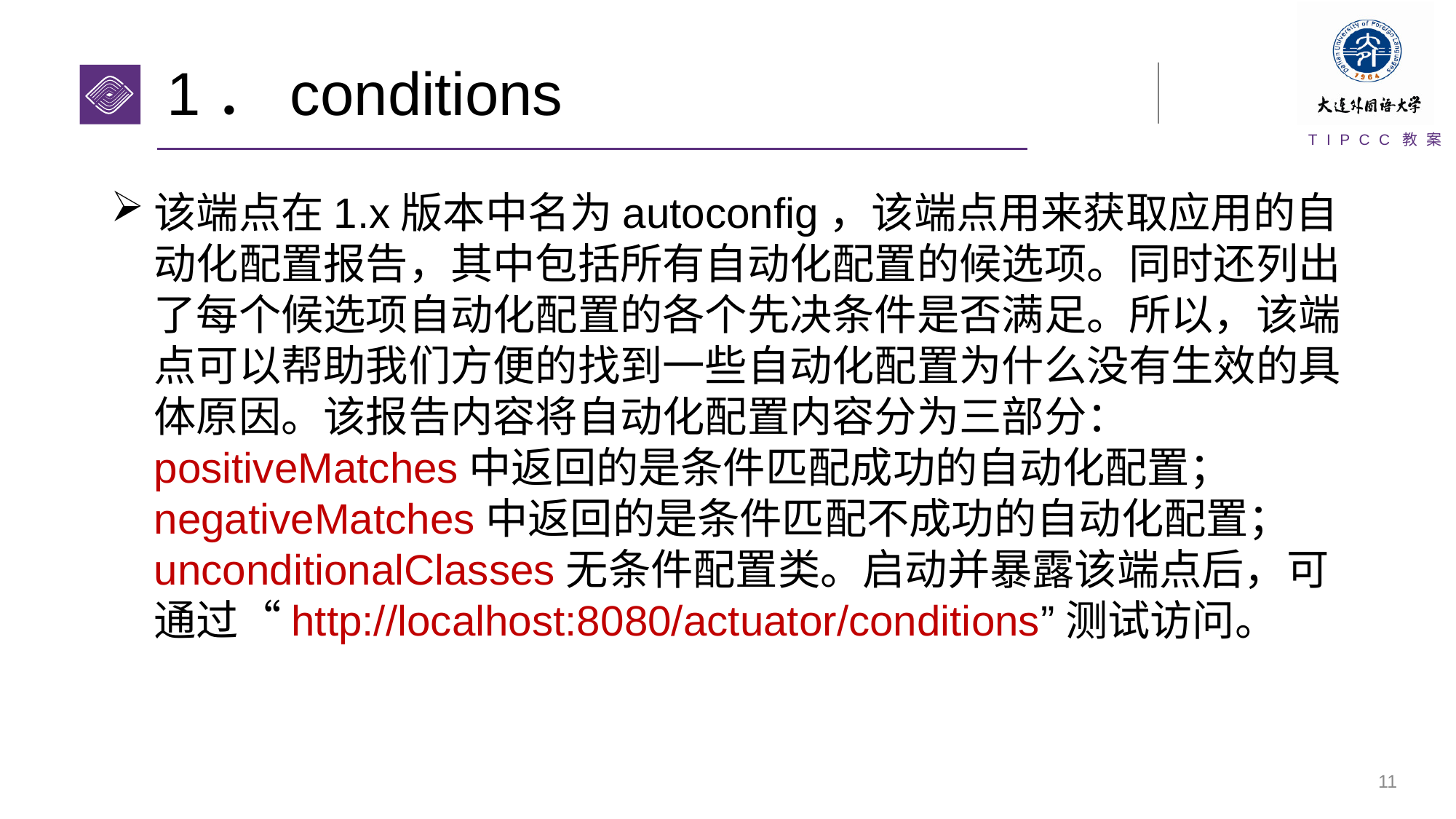

# 1．conditions
该端点在1.x版本中名为autoconfig，该端点用来获取应用的自动化配置报告，其中包括所有自动化配置的候选项。同时还列出了每个候选项自动化配置的各个先决条件是否满足。所以，该端点可以帮助我们方便的找到一些自动化配置为什么没有生效的具体原因。该报告内容将自动化配置内容分为三部分：positiveMatches中返回的是条件匹配成功的自动化配置；negativeMatches中返回的是条件匹配不成功的自动化配置；unconditionalClasses无条件配置类。启动并暴露该端点后，可通过“http://localhost:8080/actuator/conditions”测试访问。
11